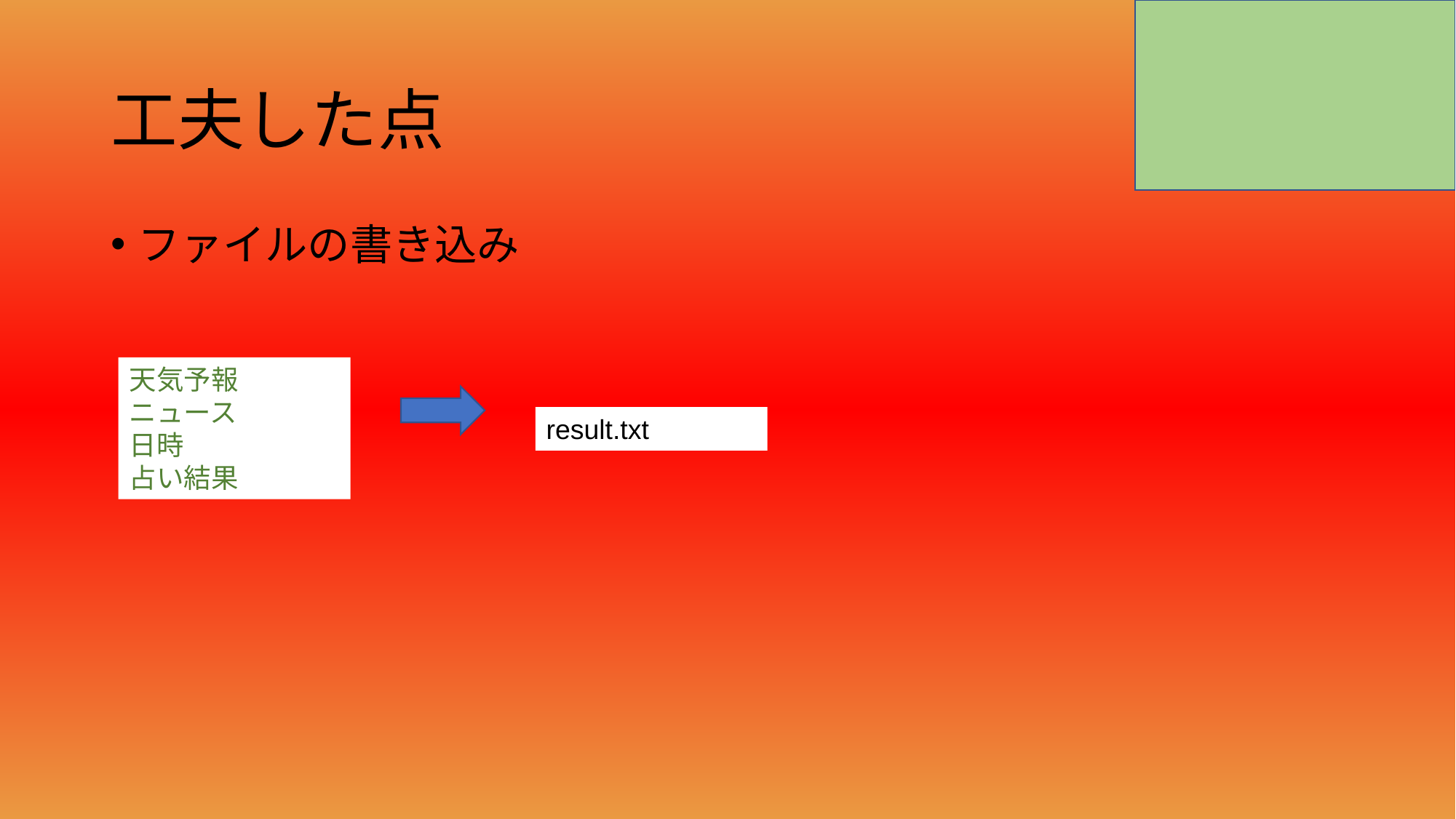

# 工夫した点
ファイルの書き込み
天気予報
ニュース
日時
占い結果

result.txt